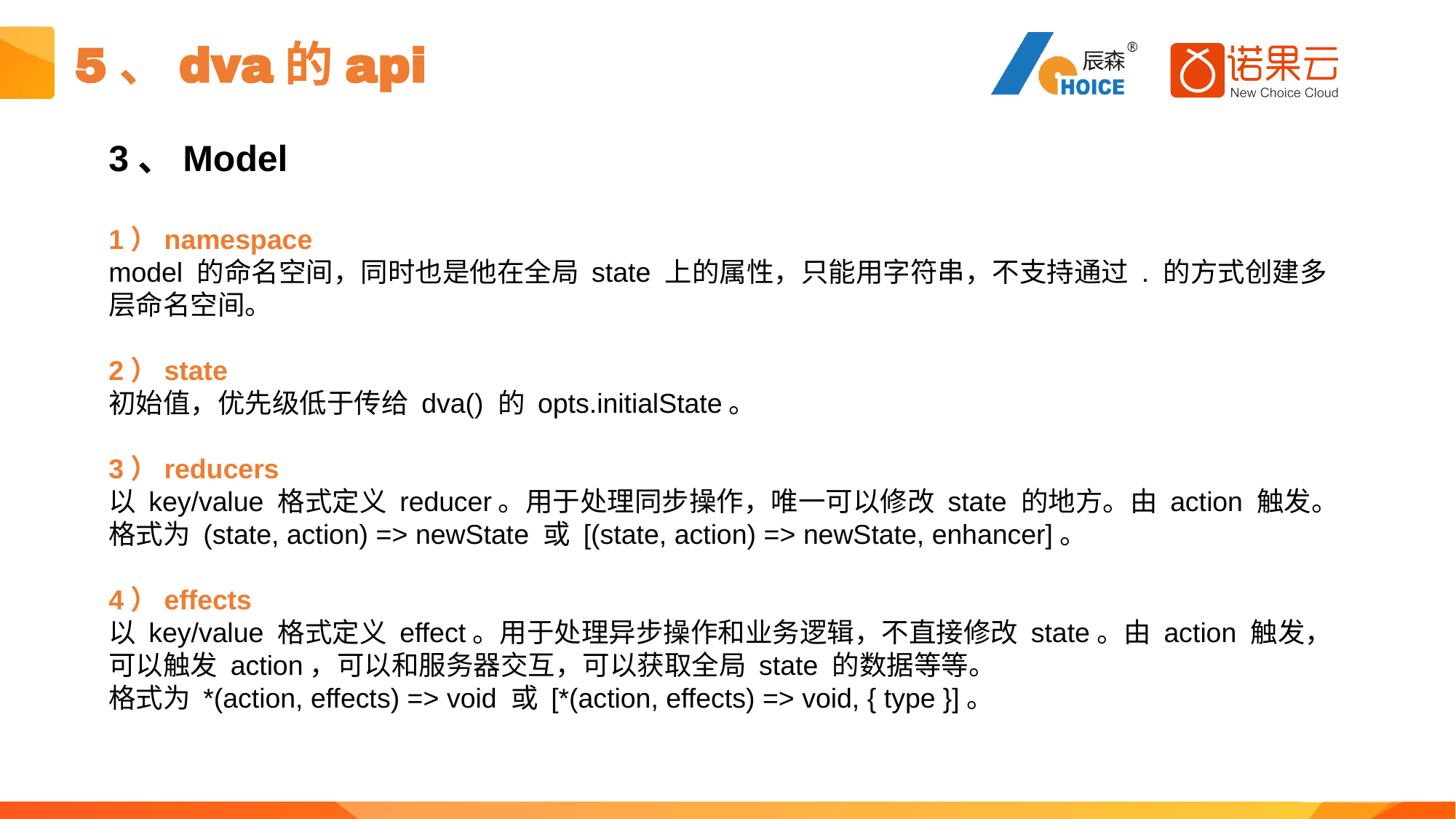

# 5、dva的api
3、Model

1）namespace
model 的命名空间，同时也是他在全局 state 上的属性，只能用字符串，不支持通过 . 的方式创建多
层命名空间。

2）state
初始值，优先级低于传给 dva() 的 opts.initialState。

3）reducers
以 key/value 格式定义 reducer。用于处理同步操作，唯一可以修改 state 的地方。由 action 触发。
格式为 (state, action) => newState 或 [(state, action) => newState, enhancer]。

4）effects
以 key/value 格式定义 effect。用于处理异步操作和业务逻辑，不直接修改 state。由 action 触发，
可以触发 action，可以和服务器交互，可以获取全局 state 的数据等等。
格式为 *(action, effects) => void 或 [*(action, effects) => void, { type }]。

dva/router